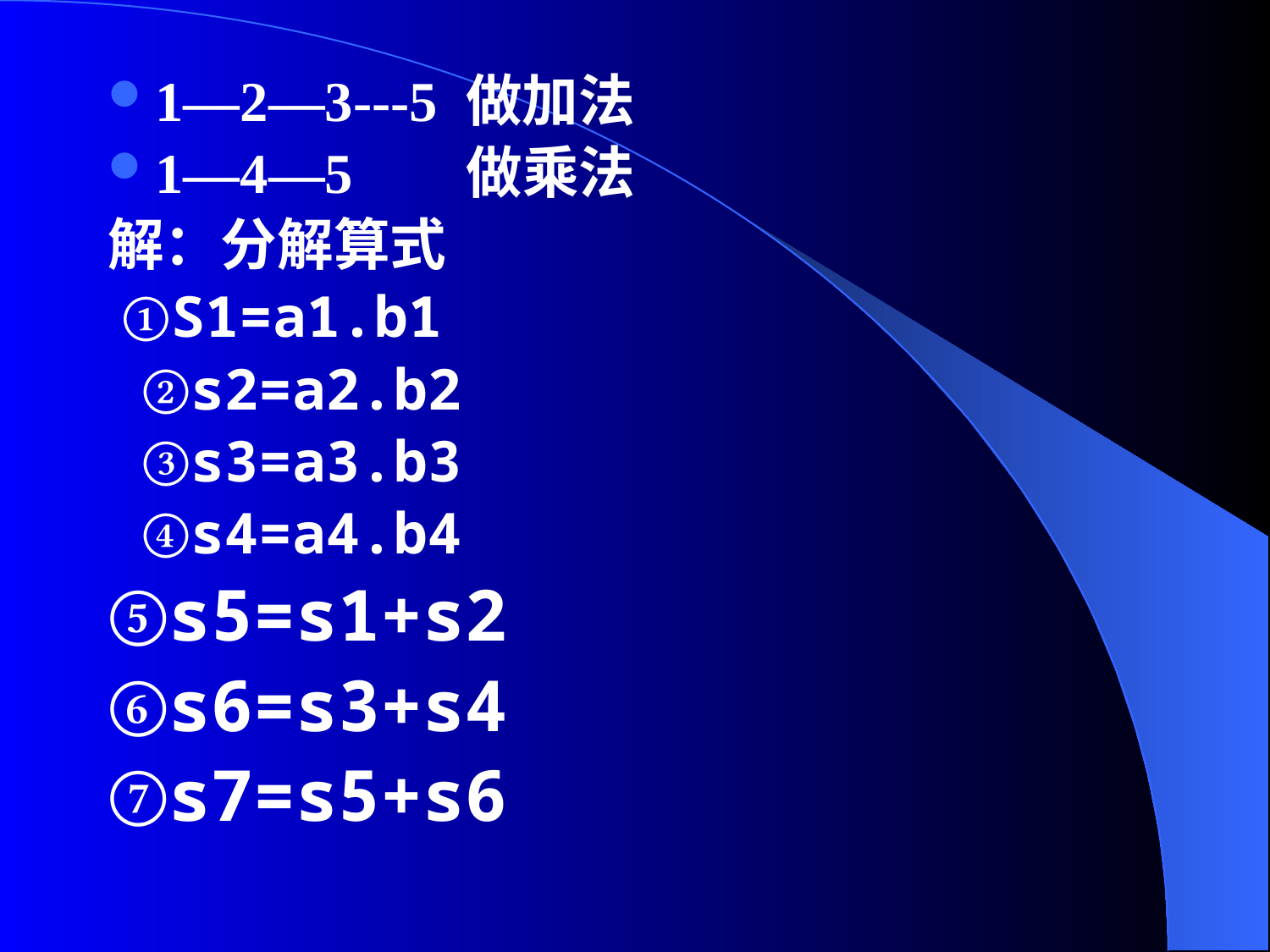

1—2—3---5 做加法
1—4—5       做乘法
解：分解算式
 ①S1=a1.b1
 ②s2=a2.b2
 ③s3=a3.b3
 ④s4=a4.b4
⑤s5=s1+s2
⑥s6=s3+s4
⑦s7=s5+s6
14